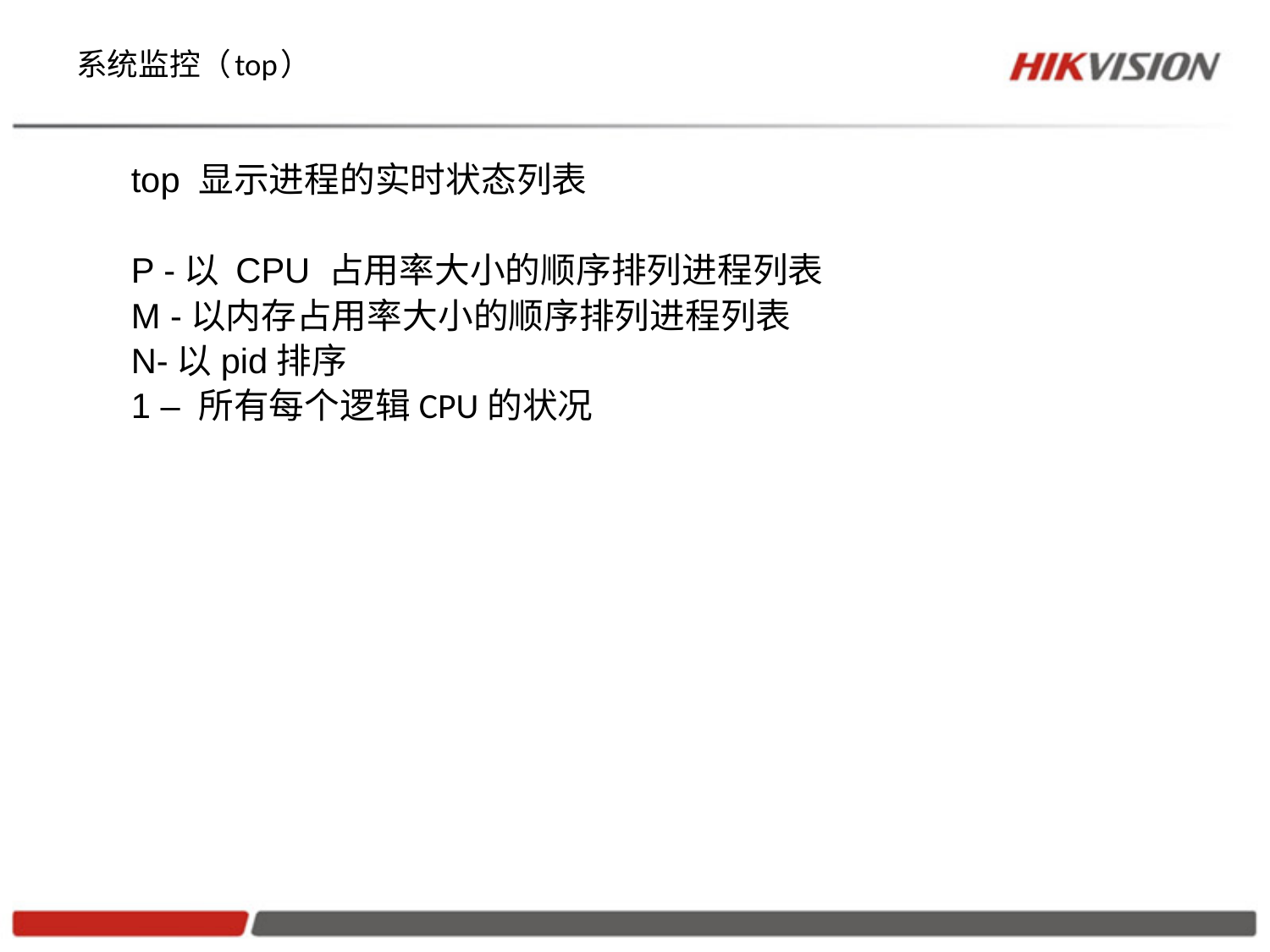

# 系统监控（top）
top 显示进程的实时状态列表

P -以 CPU 占用率大小的顺序排列进程列表
M -以内存占用率大小的顺序排列进程列表
N-以pid排序
1 – 所有每个逻辑CPU的状况